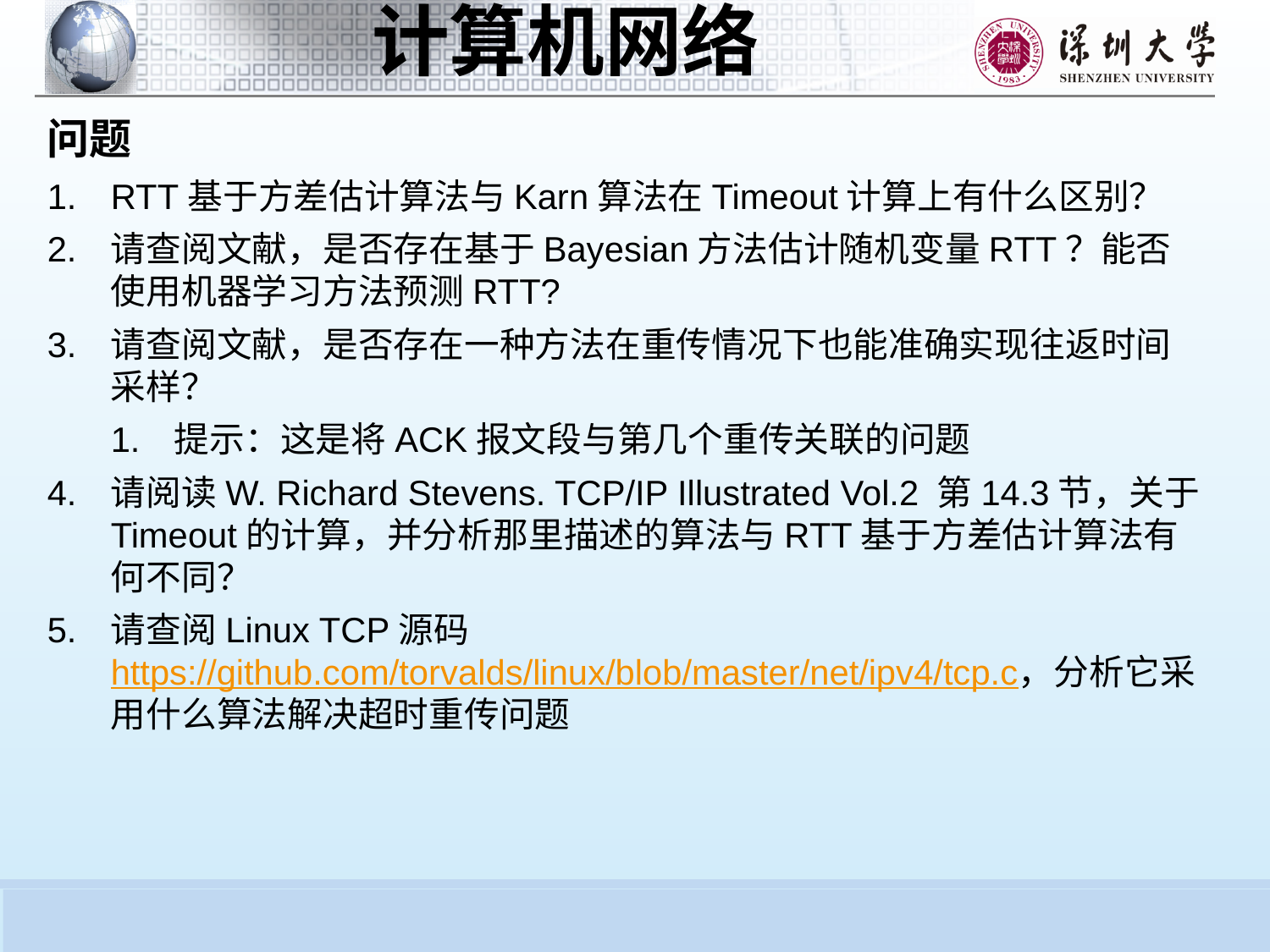

问题
RTT基于方差估计算法与Karn算法在Timeout计算上有什么区别？
请查阅文献，是否存在基于Bayesian方法估计随机变量RTT？能否使用机器学习方法预测RTT?
请查阅文献，是否存在一种方法在重传情况下也能准确实现往返时间采样？
提示：这是将ACK报文段与第几个重传关联的问题
请阅读W. Richard Stevens. TCP/IP Illustrated Vol.2 第14.3节，关于Timeout的计算，并分析那里描述的算法与RTT基于方差估计算法有何不同？
请查阅Linux TCP源码 https://github.com/torvalds/linux/blob/master/net/ipv4/tcp.c，分析它采用什么算法解决超时重传问题